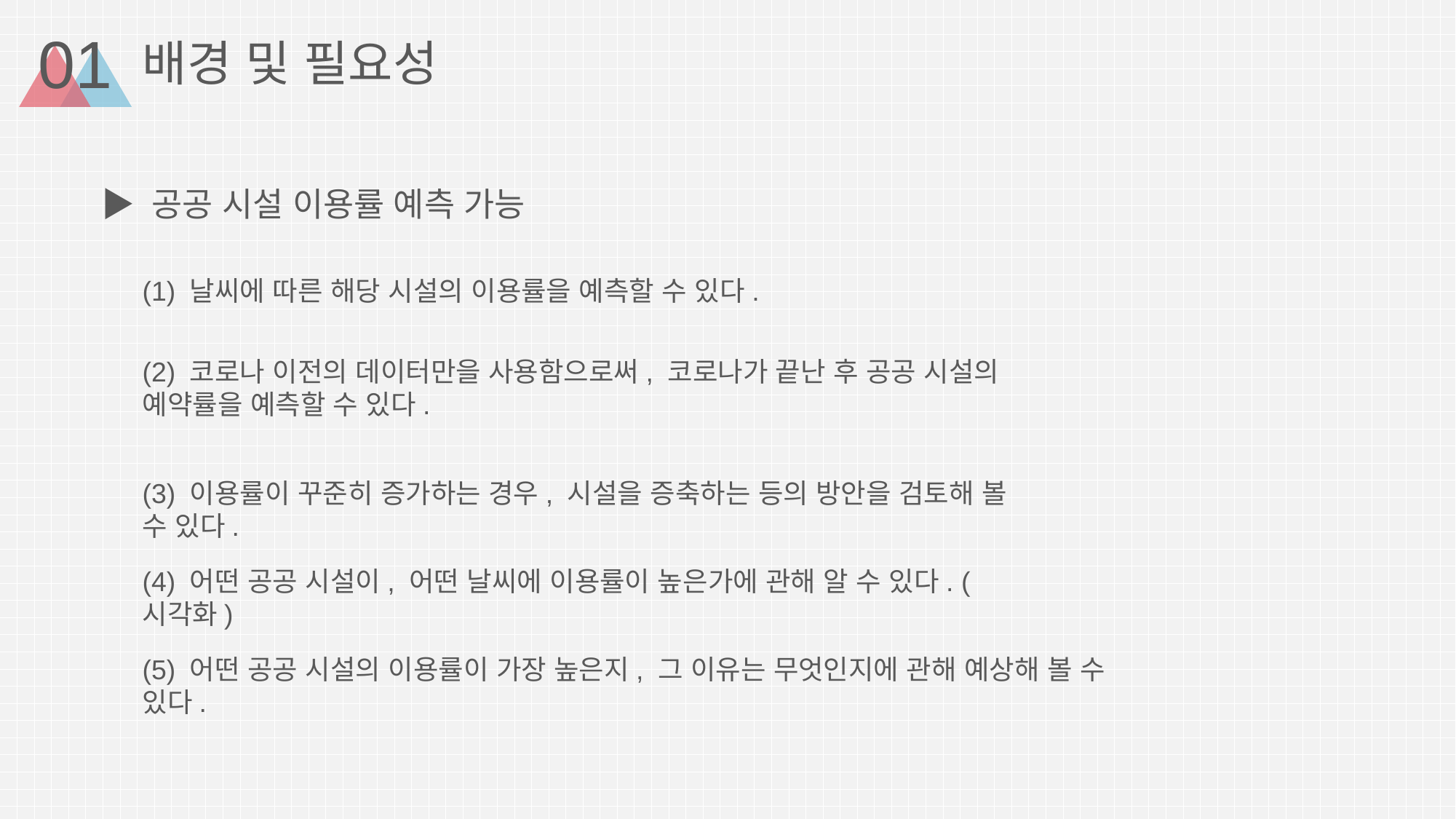

01
배경 및 필요성

▶ 공공 시설 이용률 예측 가능
(1) 날씨에 따른 해당 시설의 이용률을 예측할 수 있다.
(2) 코로나 이전의 데이터만을 사용함으로써, 코로나가 끝난 후 공공 시설의 예약률을 예측할 수 있다.
(3) 이용률이 꾸준히 증가하는 경우, 시설을 증축하는 등의 방안을 검토해 볼 수 있다.
(4) 어떤 공공 시설이, 어떤 날씨에 이용률이 높은가에 관해 알 수 있다. (시각화)
(5) 어떤 공공 시설의 이용률이 가장 높은지, 그 이유는 무엇인지에 관해 예상해 볼 수 있다.